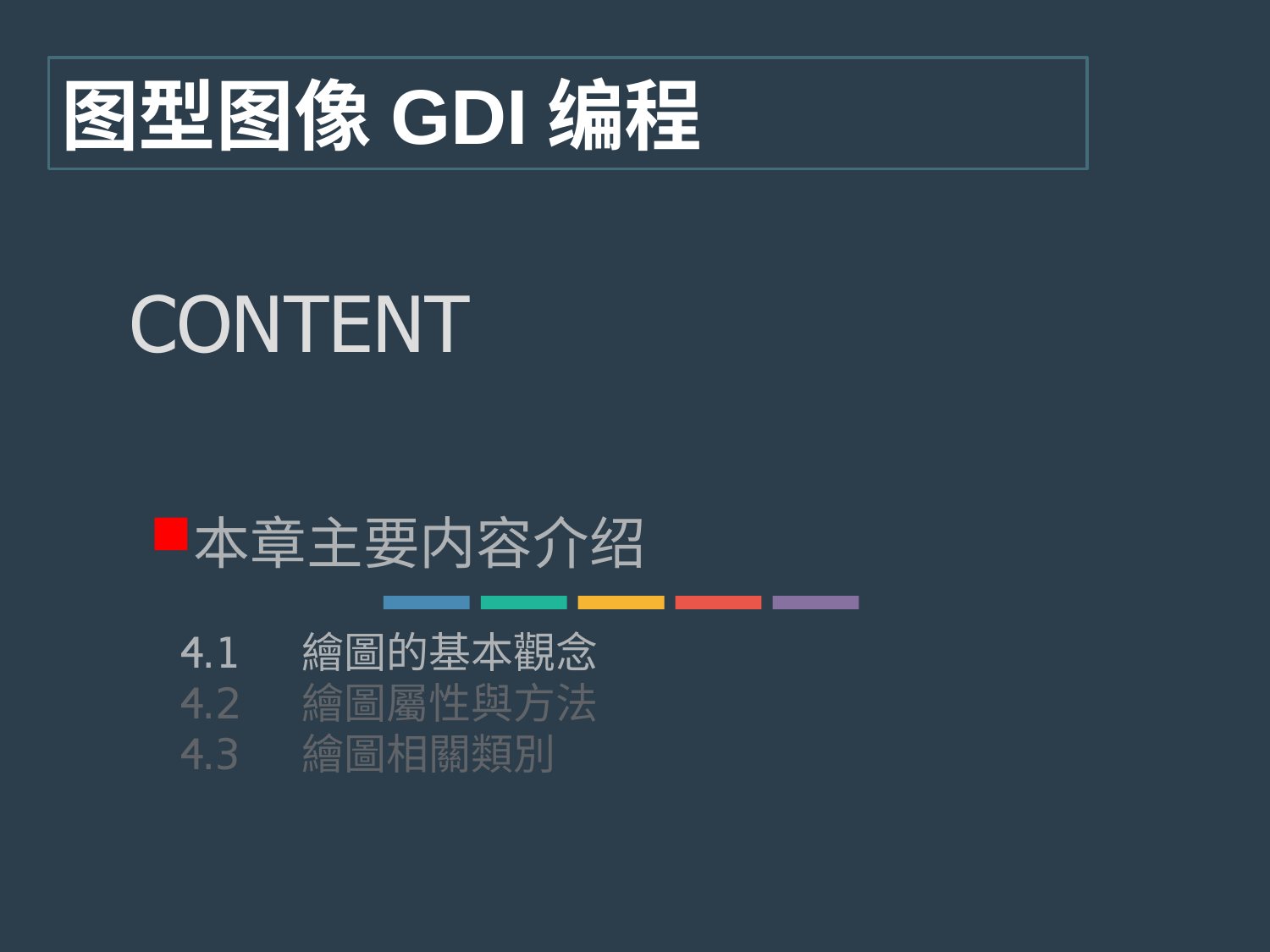

# 图型图像GDI编程
CONTENT
本章主要内容介绍
4.1    繪圖的基本觀念
4.2    繪圖屬性與方法
4.3    繪圖相關類別